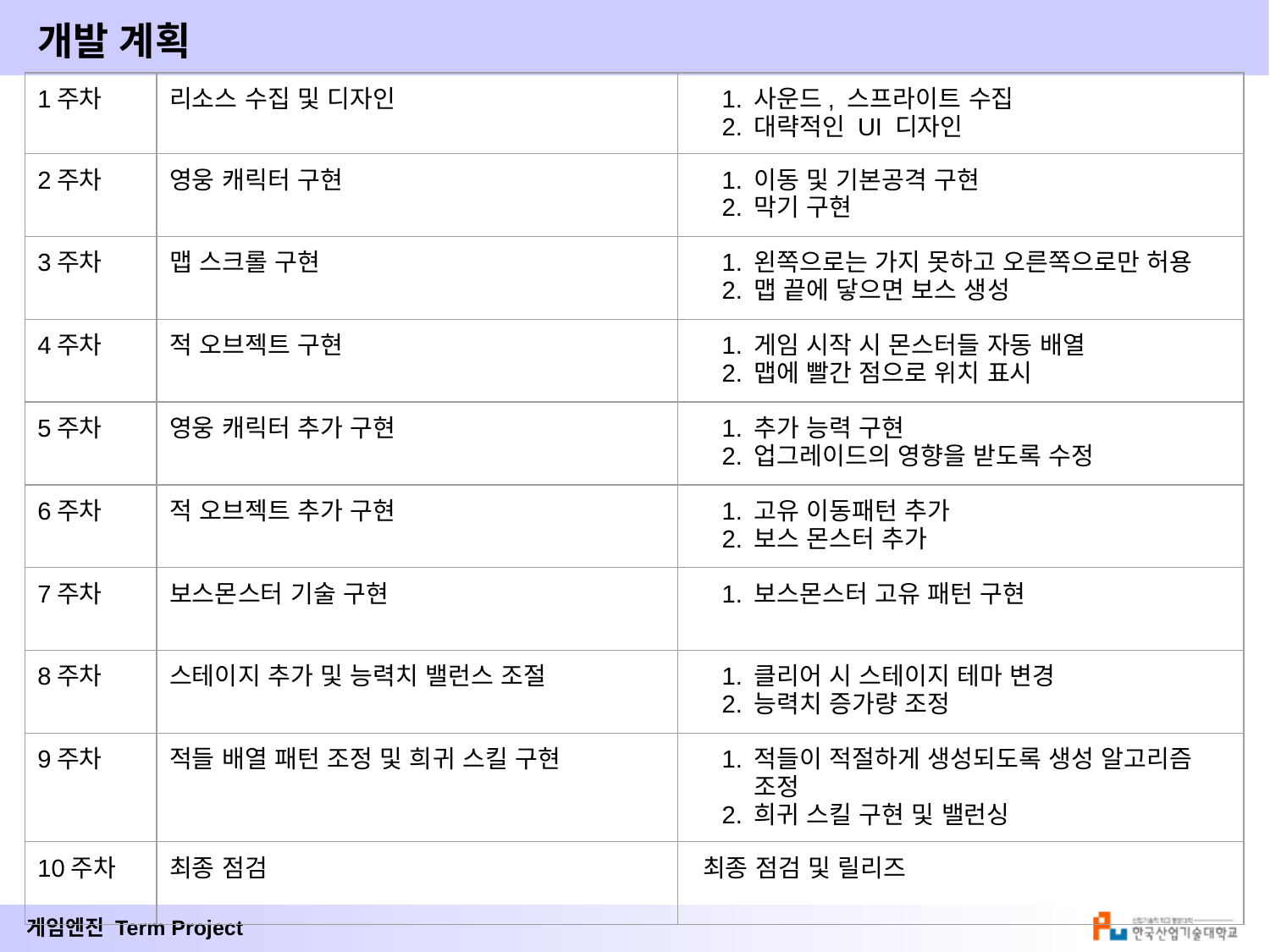

# 개발 계획
| 1주차 | 리소스 수집 및 디자인 | 사운드, 스프라이트 수집 대략적인 UI 디자인 |
| --- | --- | --- |
| 2주차 | 영웅 캐릭터 구현 | 이동 및 기본공격 구현 막기 구현 |
| 3주차 | 맵 스크롤 구현 | 왼쪽으로는 가지 못하고 오른쪽으로만 허용 맵 끝에 닿으면 보스 생성 |
| 4주차 | 적 오브젝트 구현 | 게임 시작 시 몬스터들 자동 배열 맵에 빨간 점으로 위치 표시 |
| 5주차 | 영웅 캐릭터 추가 구현 | 추가 능력 구현 업그레이드의 영향을 받도록 수정 |
| 6주차 | 적 오브젝트 추가 구현 | 고유 이동패턴 추가 보스 몬스터 추가 |
| 7주차 | 보스몬스터 기술 구현 | 보스몬스터 고유 패턴 구현 |
| 8주차 | 스테이지 추가 및 능력치 밸런스 조절 | 클리어 시 스테이지 테마 변경 능력치 증가량 조정 |
| 9주차 | 적들 배열 패턴 조정 및 희귀 스킬 구현 | 적들이 적절하게 생성되도록 생성 알고리즘 조정 희귀 스킬 구현 및 밸런싱 |
| 10주차 | 최종 점검 | 최종 점검 및 릴리즈 |